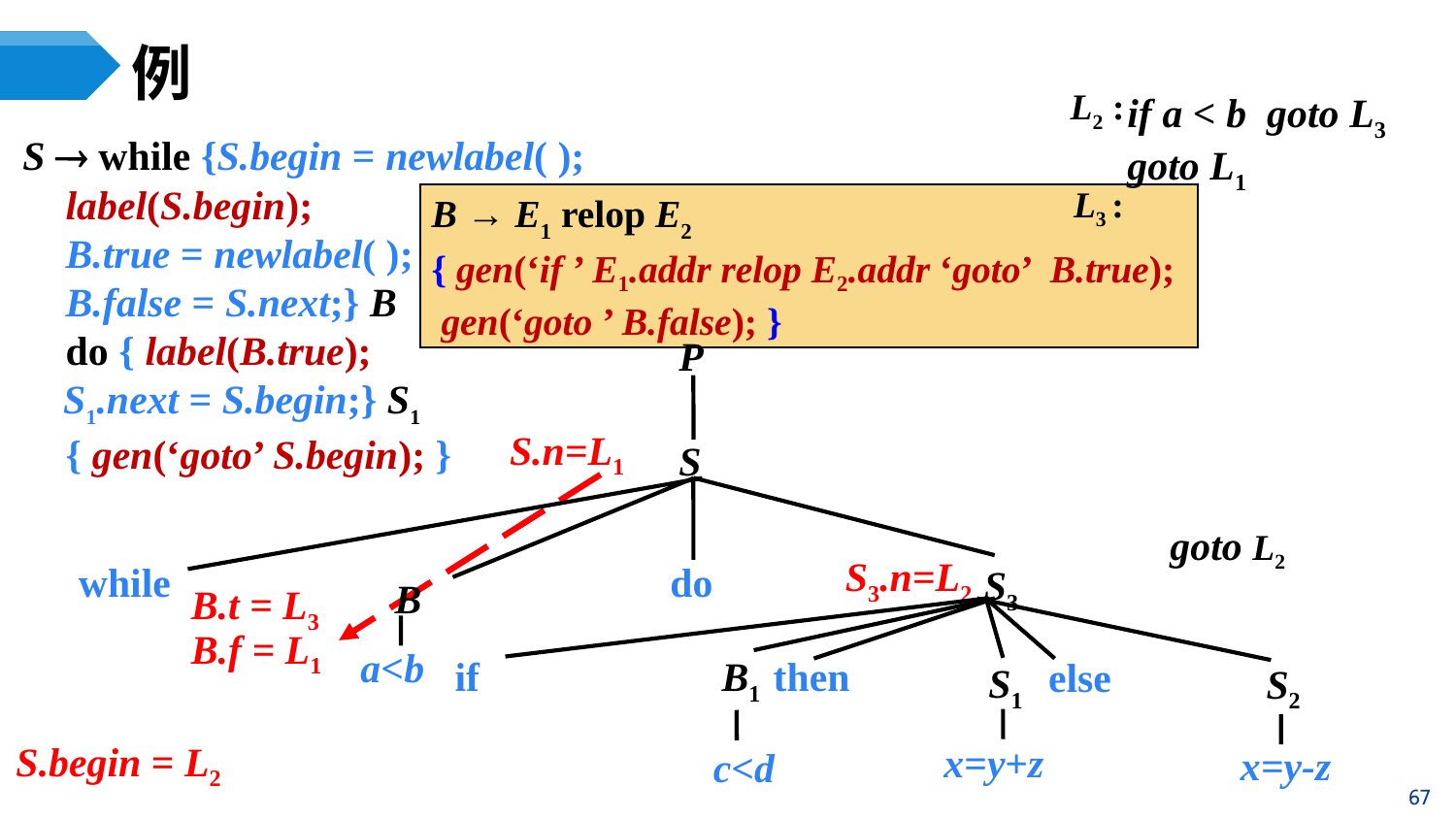

# 例
L2 :
       if a < b  goto L3
       goto L1

S → while {S.begin = newlabel( );
	label(S.begin);
	B.true = newlabel( );
 	B.false = S.next;} B
	do { label(B.true);
    S1.next = S.begin;} S1
 	{ gen(‘goto’ S.begin); }

L3 :
B → E1 relop E2
{ gen(‘if ’ E1.addr relop E2.addr ‘goto’  B.true);
 gen(‘goto ’ B.false); }
P

S.n=L1
S

while
do
S3

B1
then
else
S1

x=y+z
c<d

goto L2
S3.n=L2
B
B.t = L3
B.f = L1

a<b
if
S2

S.begin = L2
x=y-z
67